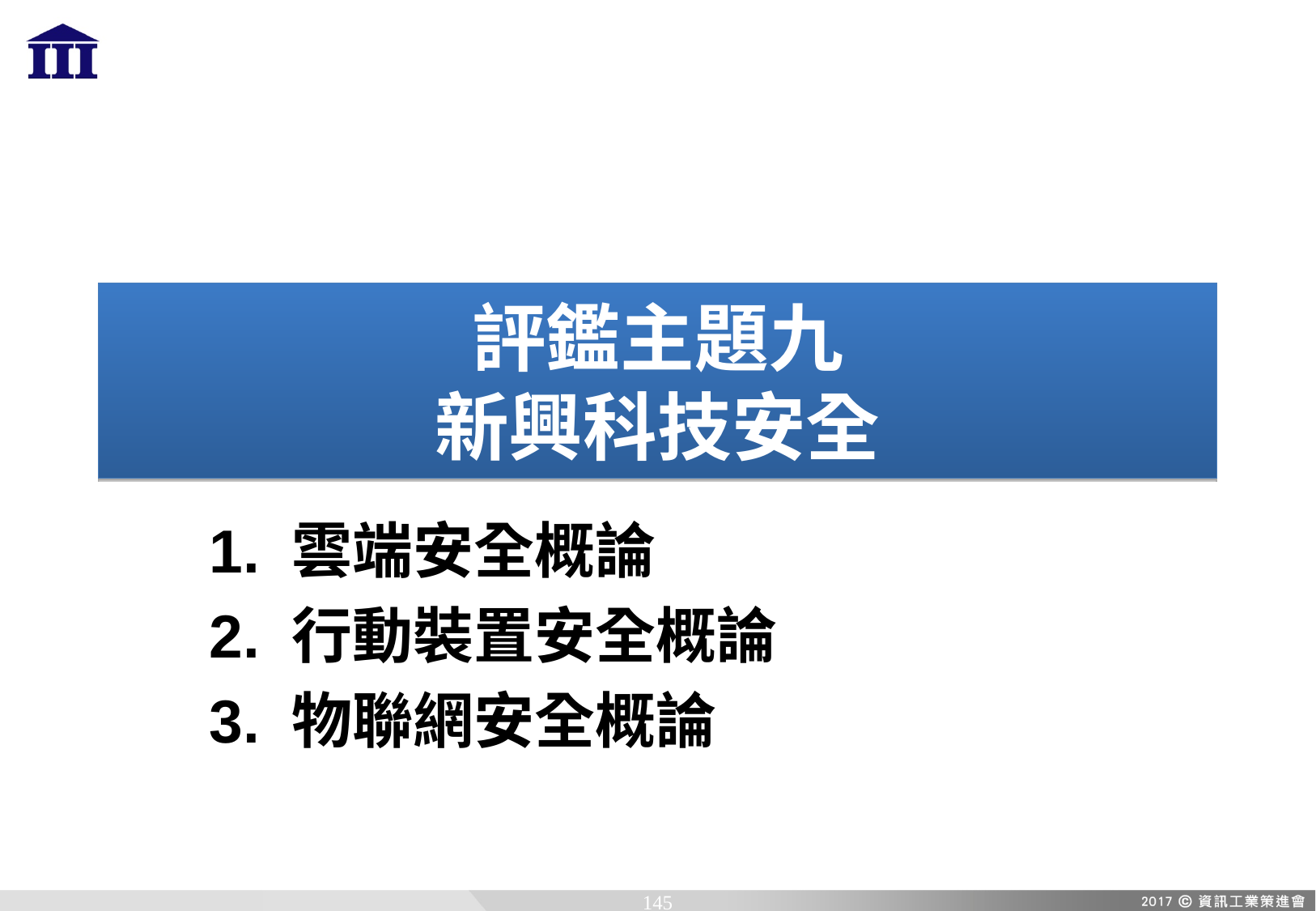

# 評鑑主題九 新興科技安全
1. 雲端安全概論
2. 行動裝置安全概論
3. 物聯網安全概論
145